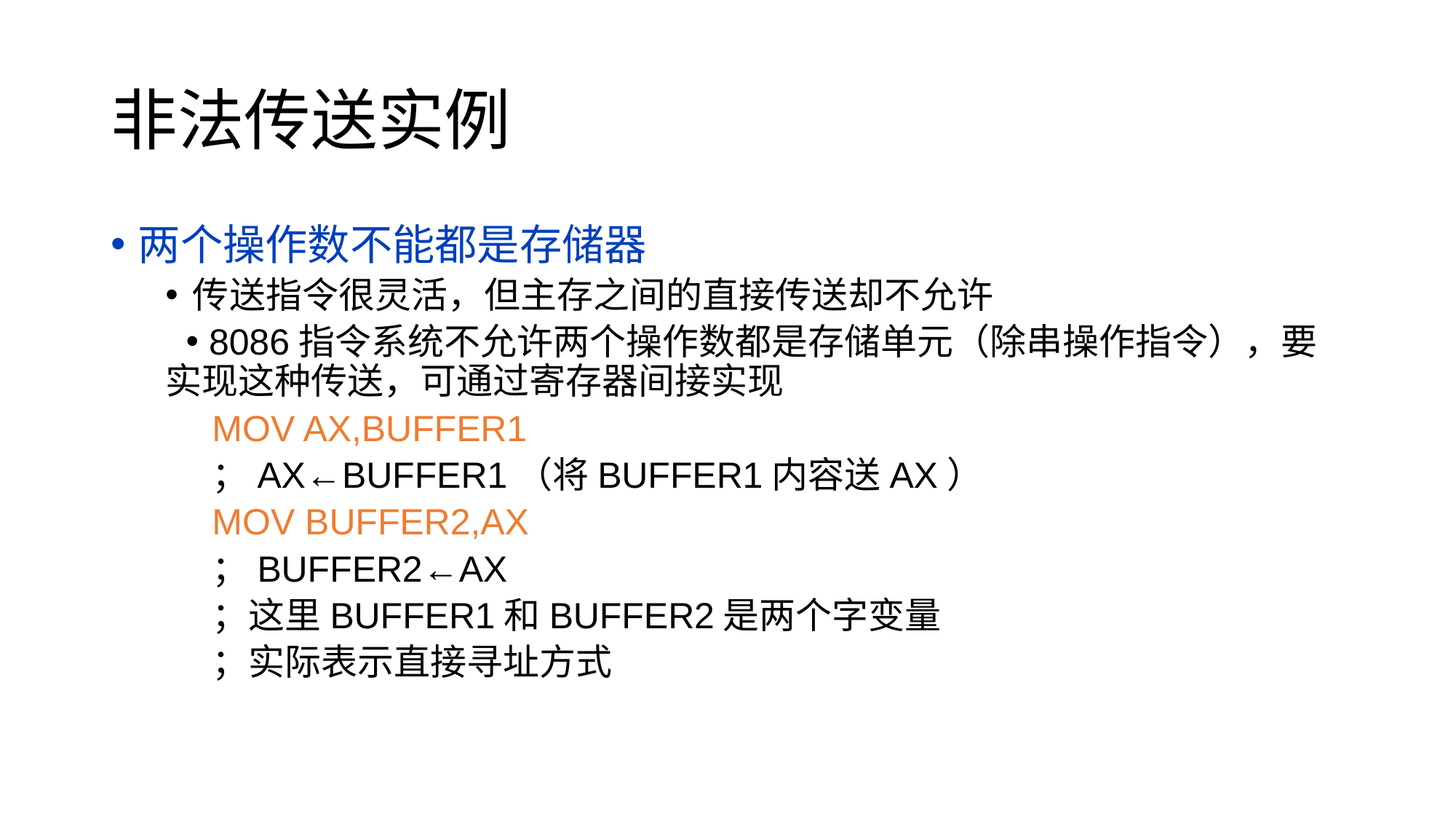

# 非法传送实例
两个操作数不能都是存储器
传送指令很灵活，但主存之间的直接传送却不允许
 8086指令系统不允许两个操作数都是存储单元（除串操作指令），要实现这种传送，可通过寄存器间接实现
MOV AX,BUFFER1
；AX←BUFFER1（将BUFFER1内容送AX）
MOV BUFFER2,AX
；BUFFER2←AX
；这里BUFFER1和BUFFER2是两个字变量
；实际表示直接寻址方式